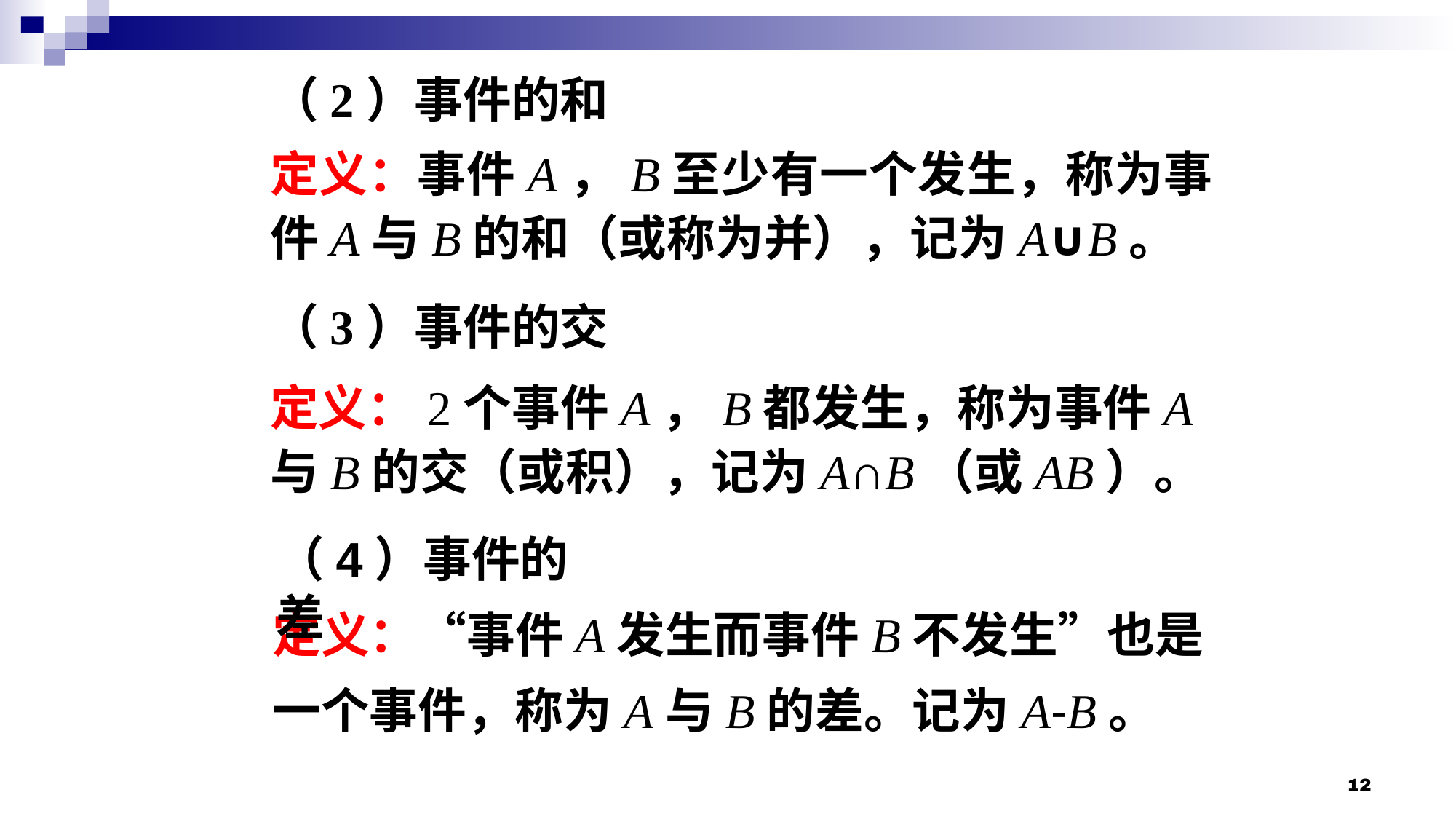

（2）事件的和
定义：事件A，B至少有一个发生，称为事件A与B的和（或称为并），记为A∪B。
（3）事件的交
定义：2个事件A，B都发生，称为事件A与B的交（或积），记为A∩B（或AB）。
（4）事件的差
定义：“事件A发生而事件B不发生”也是一个事件，称为A与B的差。记为A-B。
12